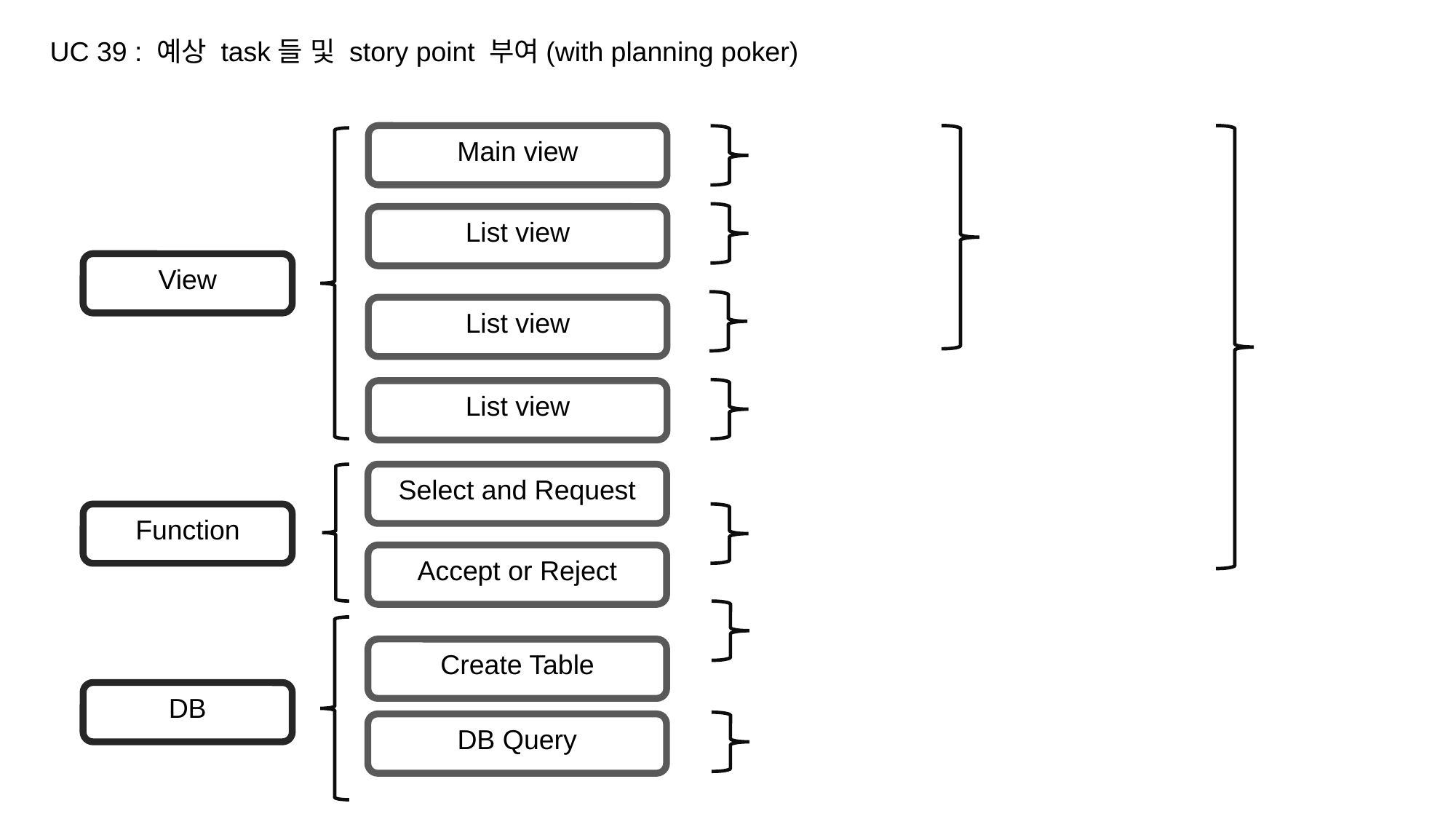

UC 39 : 예상 task들 및 story point 부여(with planning poker)

Main view

List view
View

List view

List view

Select and Request
Function

Accept or Reject

Create Table
DB

DB Query